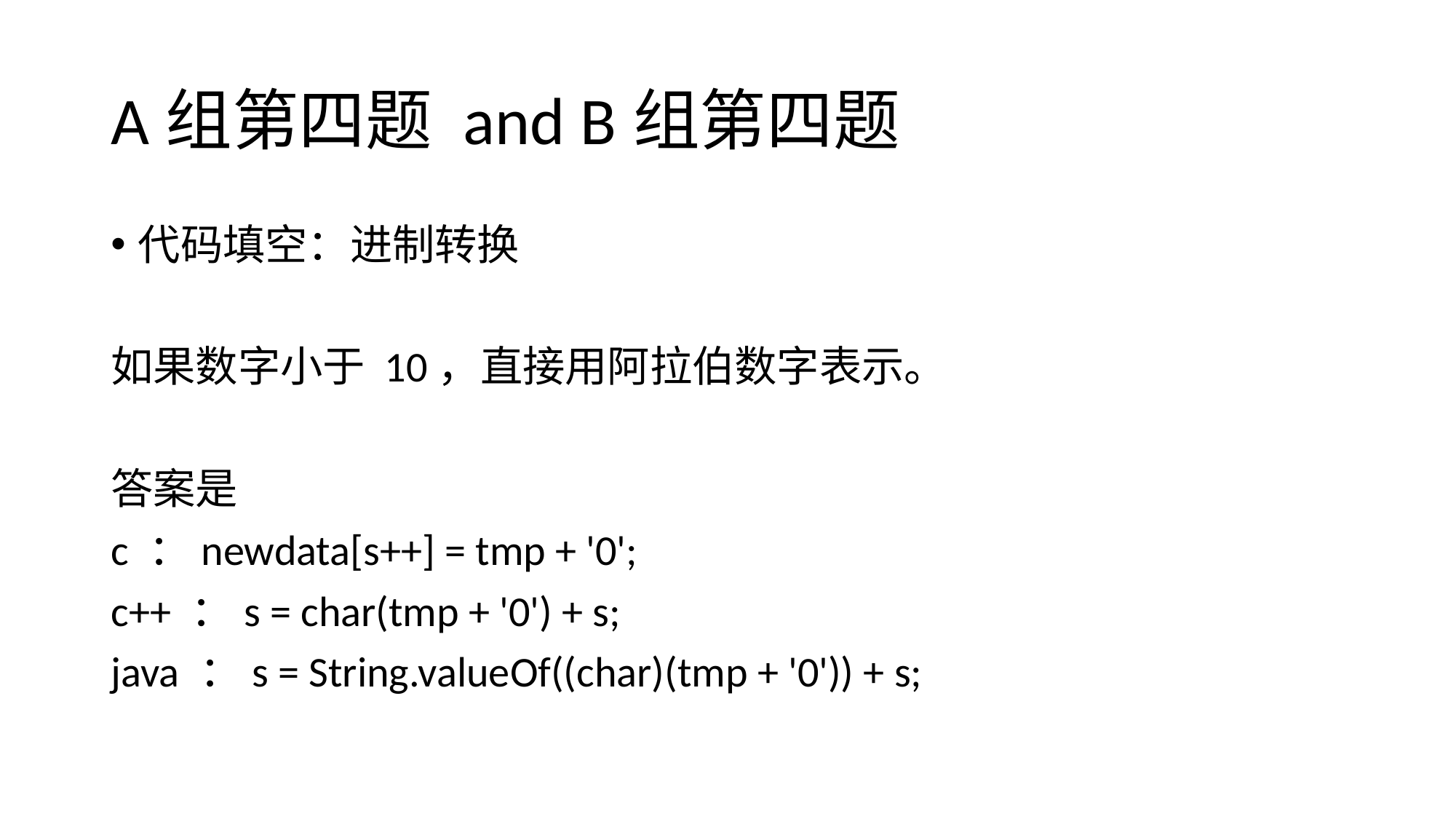

# A组第四题 and B组第四题
代码填空：进制转换

如果数字小于 10，直接用阿拉伯数字表示。

答案是
c ：newdata[s++] = tmp + '0';
c++ ：s = char(tmp + '0') + s;
java ：s = String.valueOf((char)(tmp + '0')) + s;